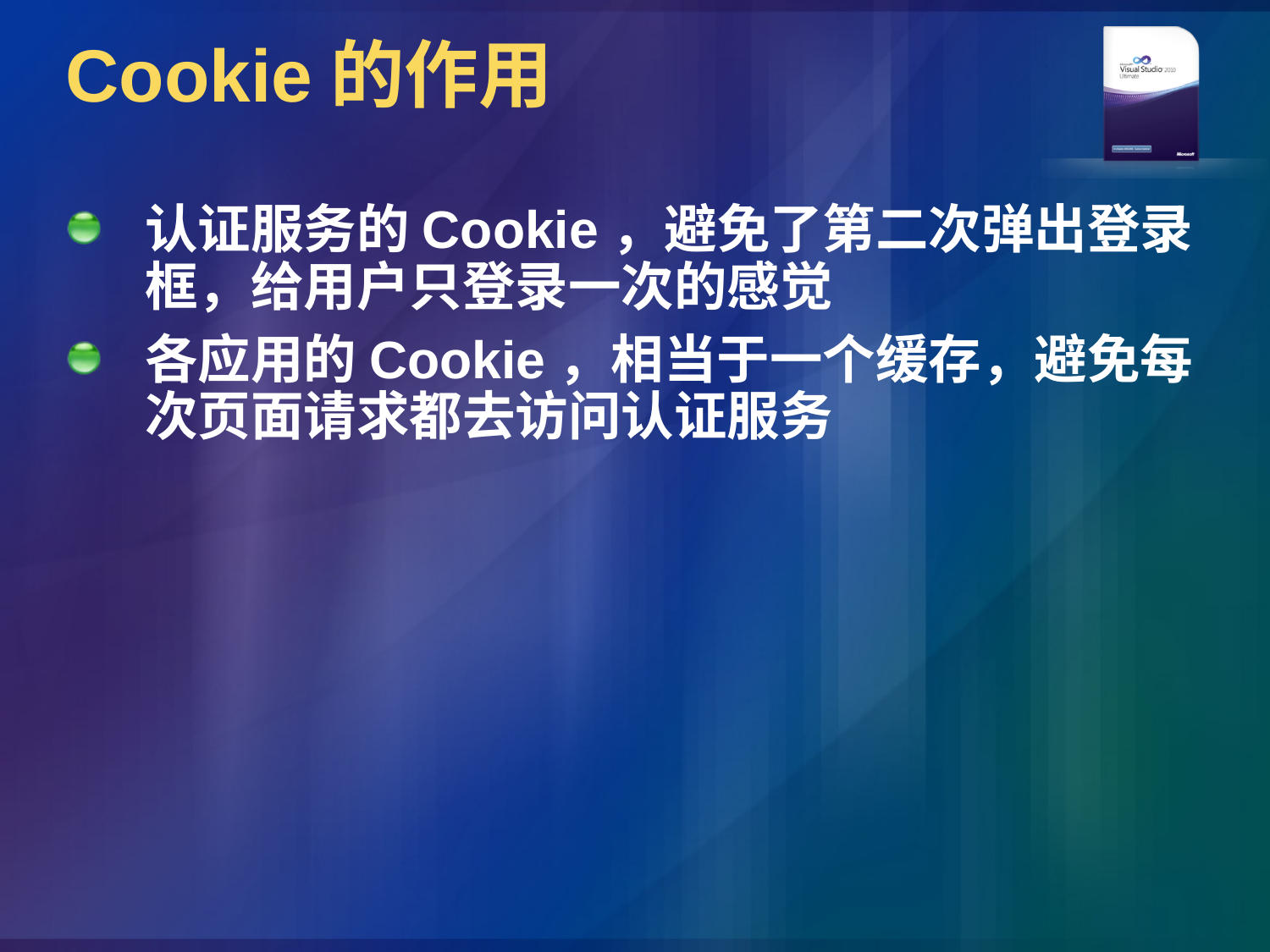

# Cookie的作用
认证服务的Cookie，避免了第二次弹出登录框，给用户只登录一次的感觉
各应用的Cookie，相当于一个缓存，避免每次页面请求都去访问认证服务